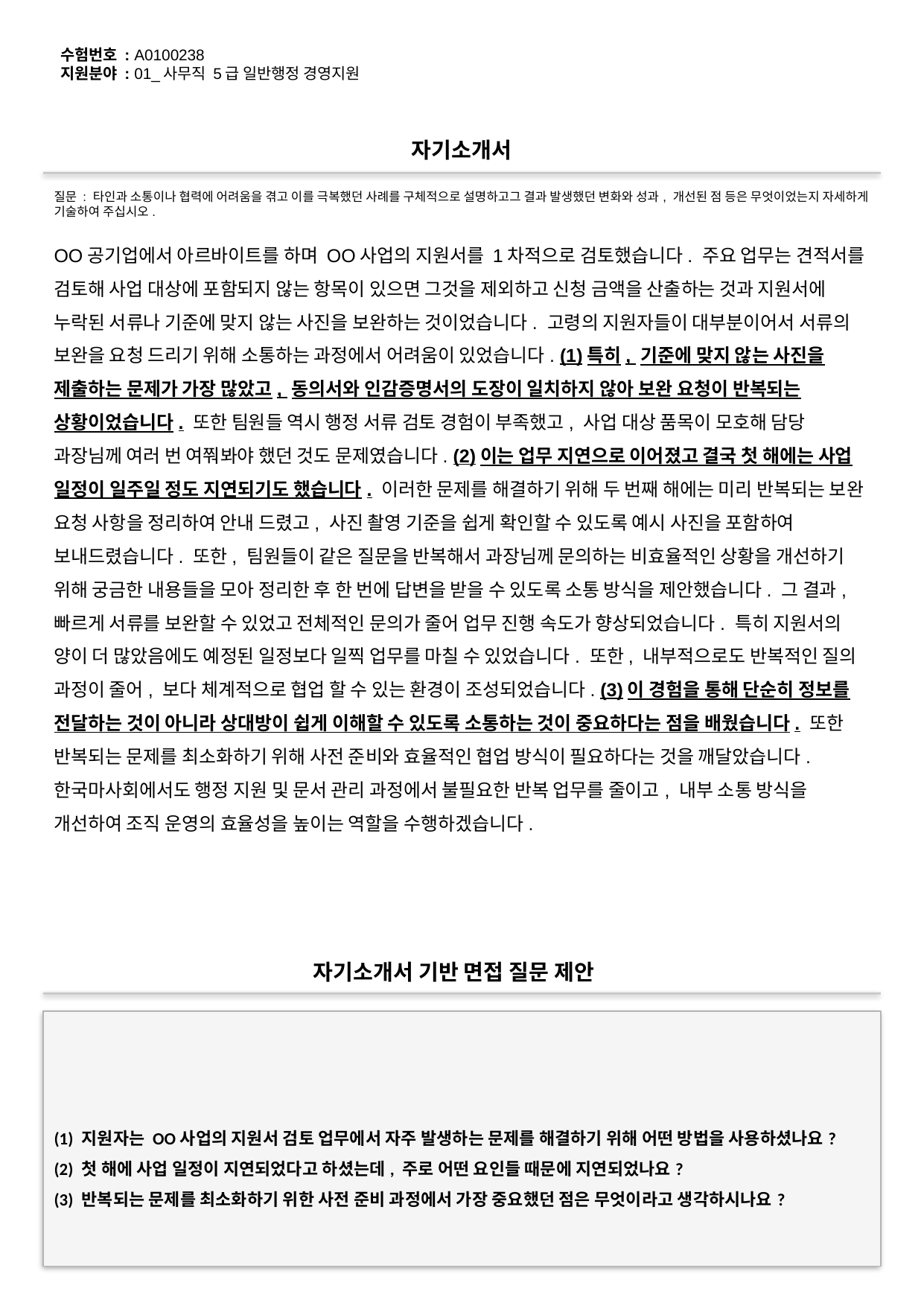

수험번호 : A0100238
지원분야 : 01_사무직 5급 일반행정 경영지원
#

자기소개서

질문 : 타인과 소통이나 협력에 어려움을 겪고 이를 극복했던 사례를 구체적으로 설명하고그 결과 발생했던 변화와 성과, 개선된 점 등은 무엇이었는지 자세하게 기술하여 주십시오.

OO공기업에서 아르바이트를 하며 OO사업의 지원서를 1차적으로 검토했습니다. 주요 업무는 견적서를 검토해 사업 대상에 포함되지 않는 항목이 있으면 그것을 제외하고 신청 금액을 산출하는 것과 지원서에 누락된 서류나 기준에 맞지 않는 사진을 보완하는 것이었습니다. 고령의 지원자들이 대부분이어서 서류의 보완을 요청 드리기 위해 소통하는 과정에서 어려움이 있었습니다. (1)특히, 기준에 맞지 않는 사진을 제출하는 문제가 가장 많았고, 동의서와 인감증명서의 도장이 일치하지 않아 보완 요청이 반복되는 상황이었습니다. 또한 팀원들 역시 행정 서류 검토 경험이 부족했고, 사업 대상 품목이 모호해 담당 과장님께 여러 번 여쭤봐야 했던 것도 문제였습니다. (2)이는 업무 지연으로 이어졌고 결국 첫 해에는 사업 일정이 일주일 정도 지연되기도 했습니다. 이러한 문제를 해결하기 위해 두 번째 해에는 미리 반복되는 보완 요청 사항을 정리하여 안내 드렸고, 사진 촬영 기준을 쉽게 확인할 수 있도록 예시 사진을 포함하여 보내드렸습니다. 또한, 팀원들이 같은 질문을 반복해서 과장님께 문의하는 비효율적인 상황을 개선하기 위해 궁금한 내용들을 모아 정리한 후 한 번에 답변을 받을 수 있도록 소통 방식을 제안했습니다. 그 결과, 빠르게 서류를 보완할 수 있었고 전체적인 문의가 줄어 업무 진행 속도가 향상되었습니다. 특히 지원서의 양이 더 많았음에도 예정된 일정보다 일찍 업무를 마칠 수 있었습니다. 또한, 내부적으로도 반복적인 질의 과정이 줄어, 보다 체계적으로 협업 할 수 있는 환경이 조성되었습니다. (3)이 경험을 통해 단순히 정보를 전달하는 것이 아니라 상대방이 쉽게 이해할 수 있도록 소통하는 것이 중요하다는 점을 배웠습니다. 또한 반복되는 문제를 최소화하기 위해 사전 준비와 효율적인 협업 방식이 필요하다는 것을 깨달았습니다. 한국마사회에서도 행정 지원 및 문서 관리 과정에서 불필요한 반복 업무를 줄이고, 내부 소통 방식을 개선하여 조직 운영의 효율성을 높이는 역할을 수행하겠습니다.

자기소개서 기반 면접 질문 제안

(1) 지원자는 OO사업의 지원서 검토 업무에서 자주 발생하는 문제를 해결하기 위해 어떤 방법을 사용하셨나요?
(2) 첫 해에 사업 일정이 지연되었다고 하셨는데, 주로 어떤 요인들 때문에 지연되었나요?
(3) 반복되는 문제를 최소화하기 위한 사전 준비 과정에서 가장 중요했던 점은 무엇이라고 생각하시나요?